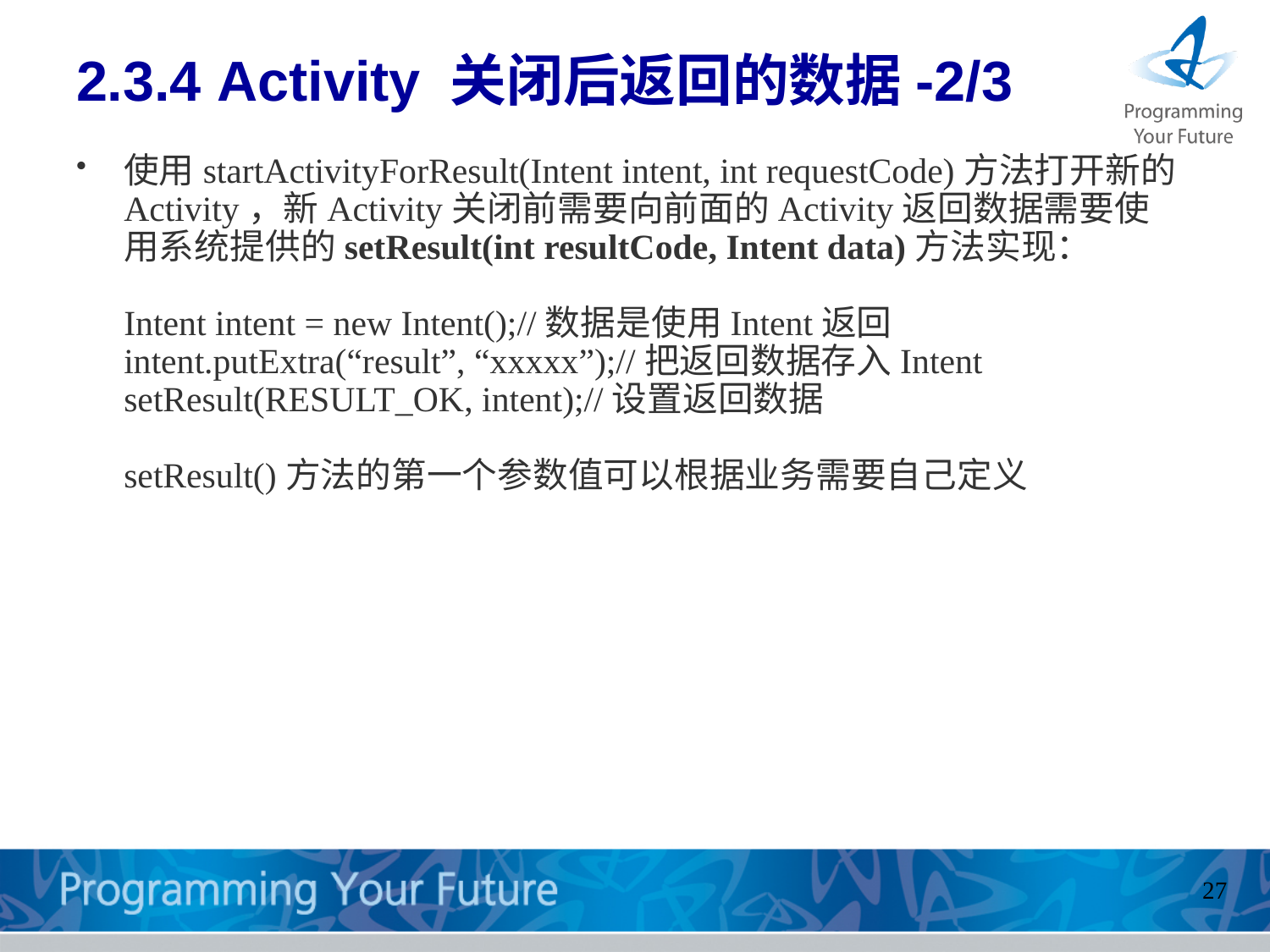

# 2.3.4 Activity 关闭后返回的数据-2/3
使用startActivityForResult(Intent intent, int requestCode)方法打开新的Activity，新Activity关闭前需要向前面的Activity返回数据需要使用系统提供的setResult(int resultCode, Intent data)方法实现：

	Intent intent = new Intent();//数据是使用Intent返回
	intent.putExtra(“result”, “xxxxx”);//把返回数据存入Intent
	setResult(RESULT_OK, intent);//设置返回数据

	setResult()方法的第一个参数值可以根据业务需要自己定义